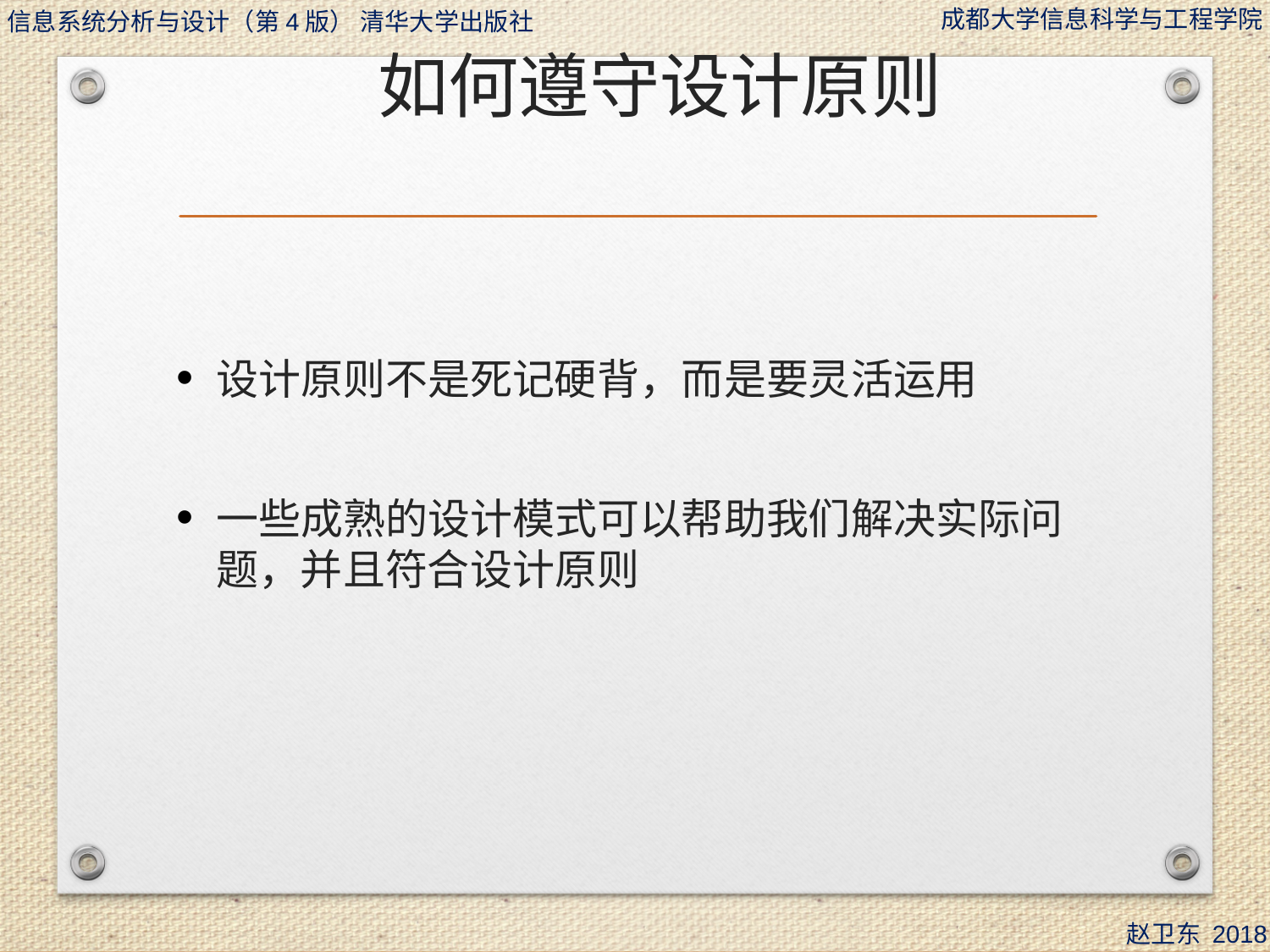

# 如何遵守设计原则
设计原则不是死记硬背，而是要灵活运用

一些成熟的设计模式可以帮助我们解决实际问题，并且符合设计原则